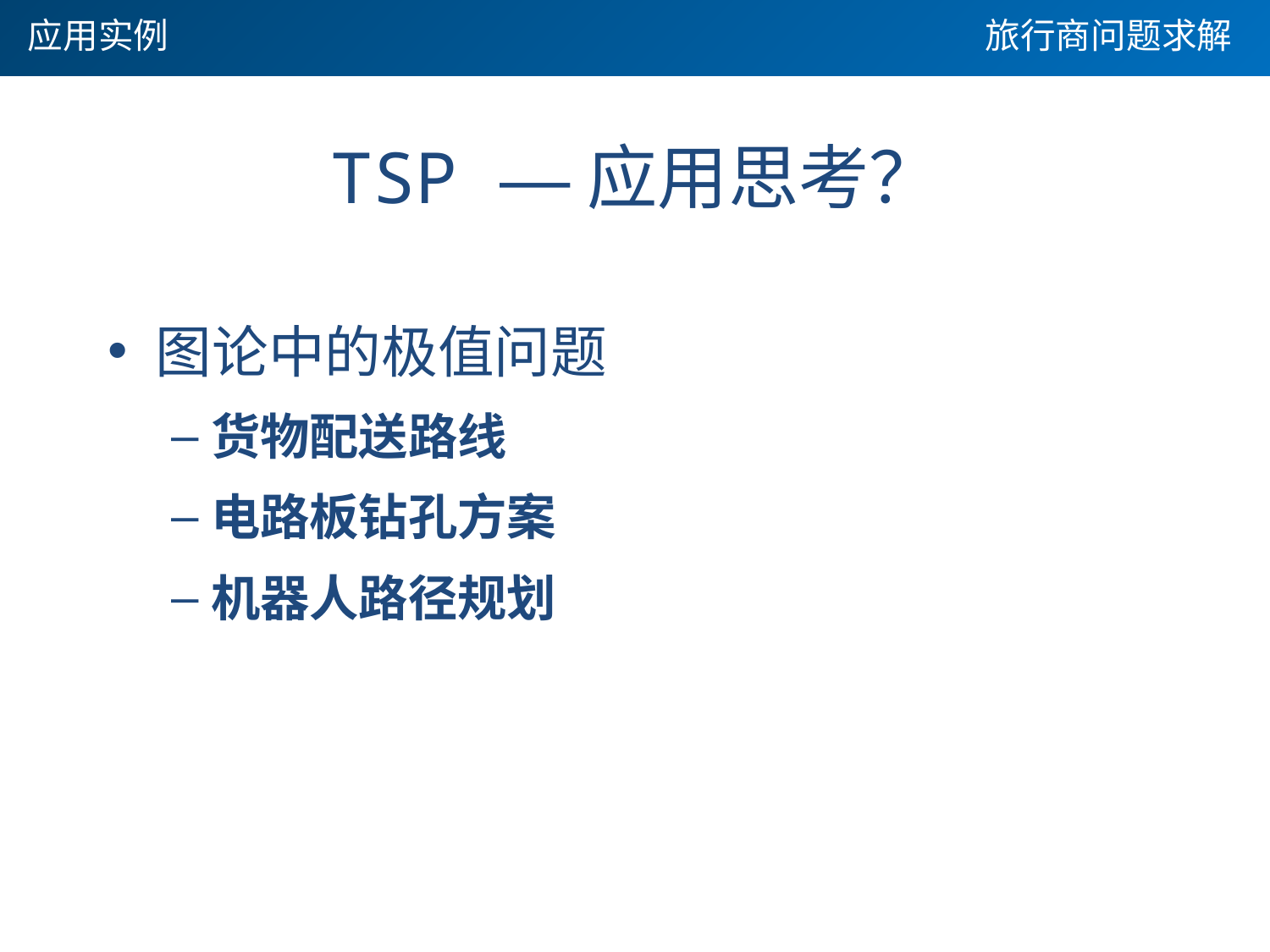

应用实例
旅行商问题求解
# TSP —应用思考？
图论中的极值问题
货物配送路线
电路板钻孔方案
机器人路径规划

91